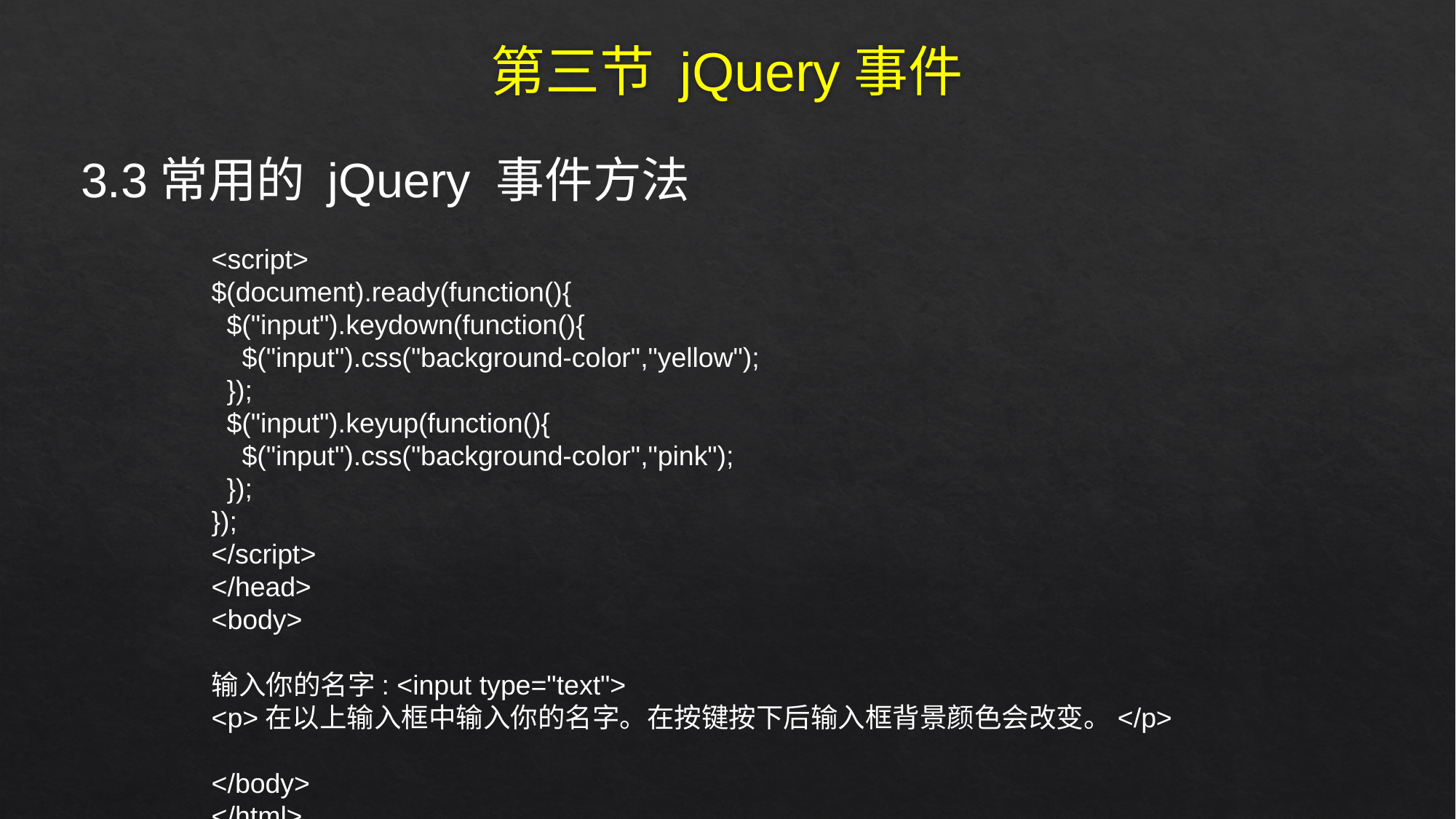

# 第三节 jQuery事件
3.3常用的 jQuery 事件方法

<script>
$(document).ready(function(){
  $("input").keydown(function(){
    $("input").css("background-color","yellow");
  });
  $("input").keyup(function(){
    $("input").css("background-color","pink");
  });
});
</script>
</head>
<body>

输入你的名字: <input type="text">
<p>在以上输入框中输入你的名字。在按键按下后输入框背景颜色会改变。</p>

</body>
</html>